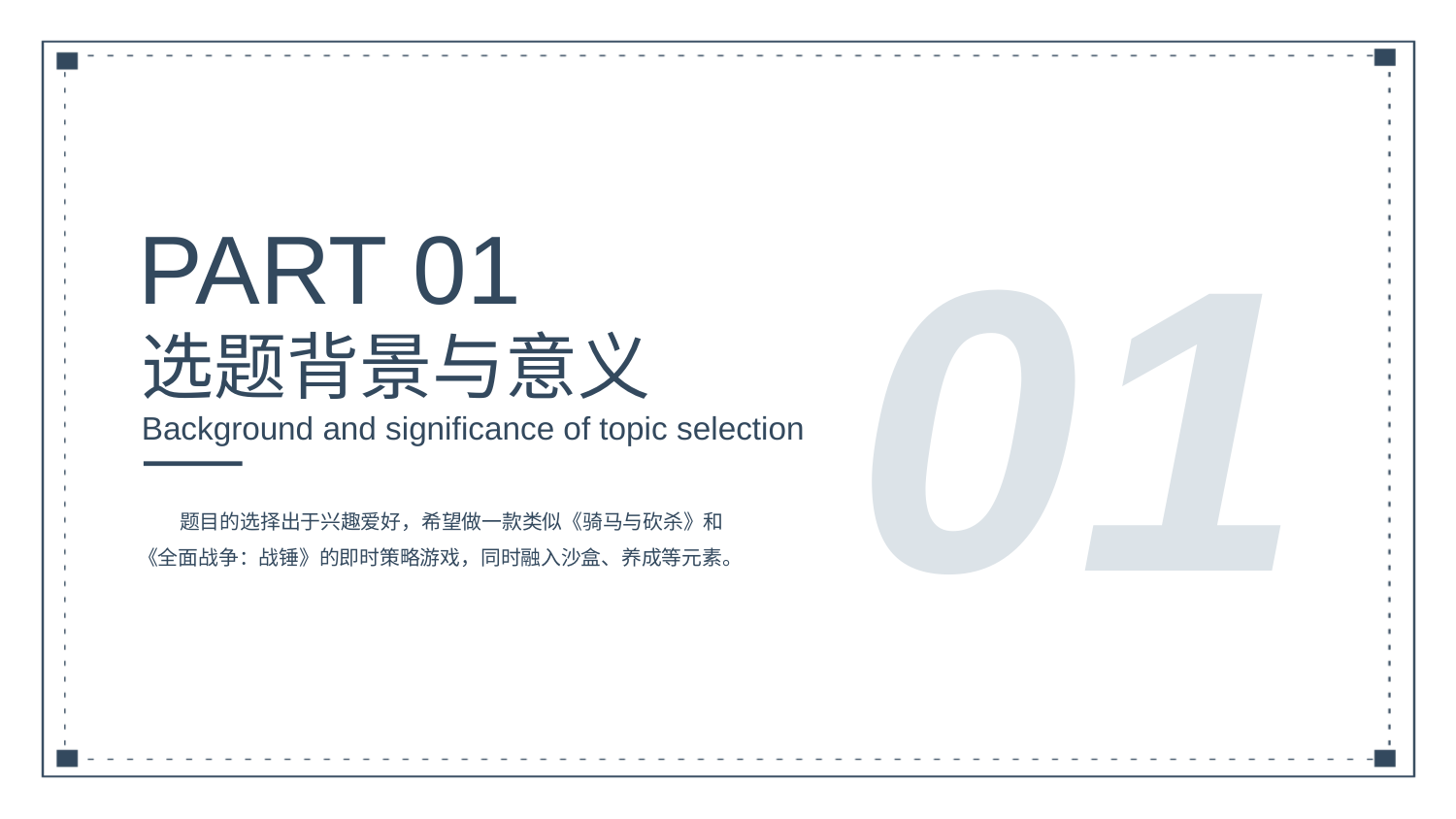

01
PART 01
选题背景与意义
Background and significance of topic selection

        题目的选择出于兴趣爱好，希望做一款类似《骑马与砍杀》和《全面战争：战锤》的即时策略游戏，同时融入沙盒、养成等元素。